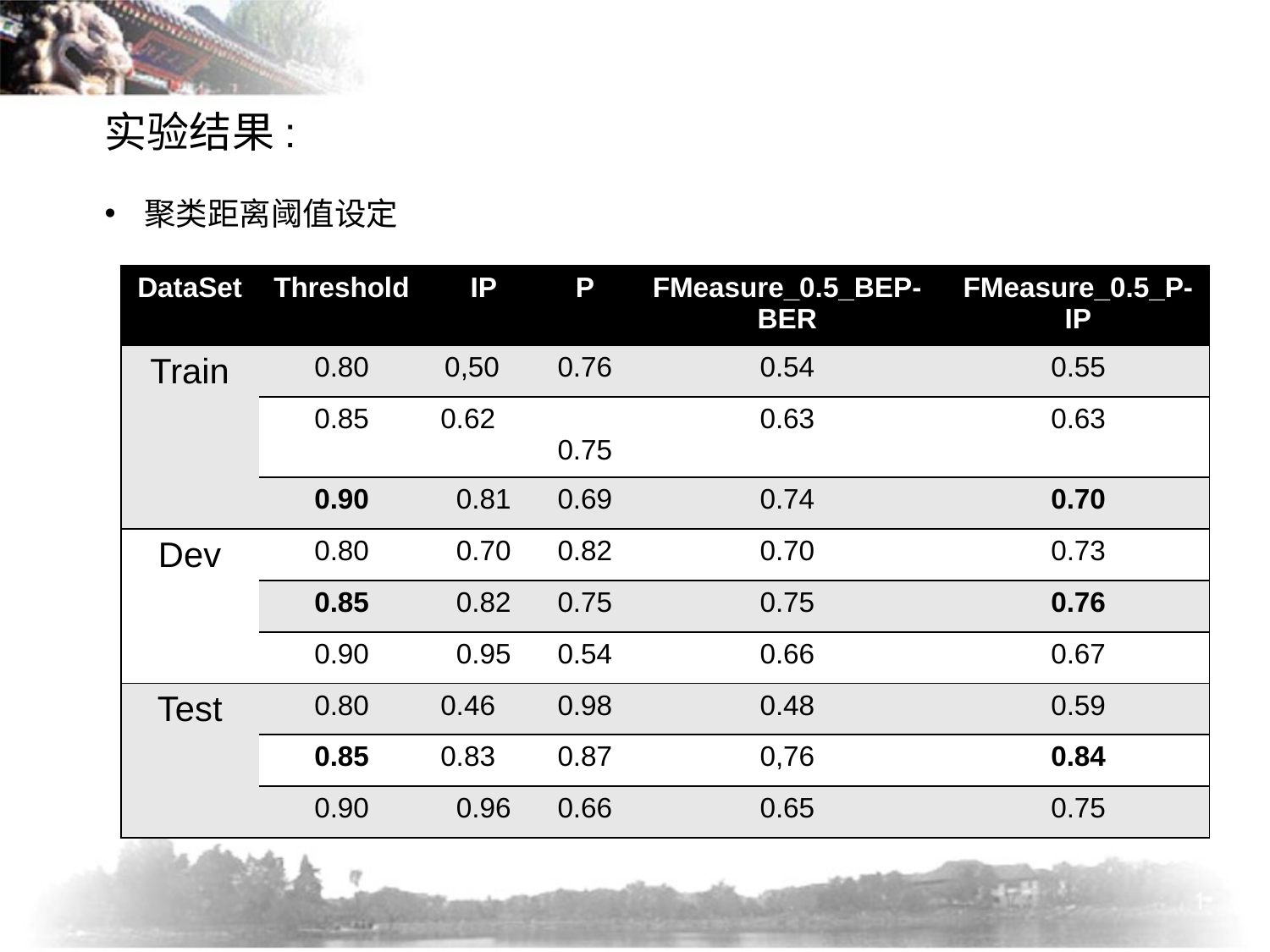

# 实验结果:
聚类距离阈值设定
| DataSet | Threshold | IP | P | FMeasure\_0.5\_BEP-BER | FMeasure\_0.5\_P-IP |
| --- | --- | --- | --- | --- | --- |
| Train | 0.80 | 0,50 | 0.76 | 0.54 | 0.55 |
|  | 0.85 | 0.62 | 0.75 | 0.63 | 0.63 |
|  | 0.90 | 0.81 | 0.69 | 0.74 | 0.70 |
| Dev | 0.80 | 0.70 | 0.82 | 0.70 | 0.73 |
|  | 0.85 | 0.82 | 0.75 | 0.75 | 0.76 |
|  | 0.90 | 0.95 | 0.54 | 0.66 | 0.67 |
| Test | 0.80 | 0.46 | 0.98 | 0.48 | 0.59 |
|  | 0.85 | 0.83 | 0.87 | 0,76 | 0.84 |
|  | 0.90 | 0.96 | 0.66 | 0.65 | 0.75 |